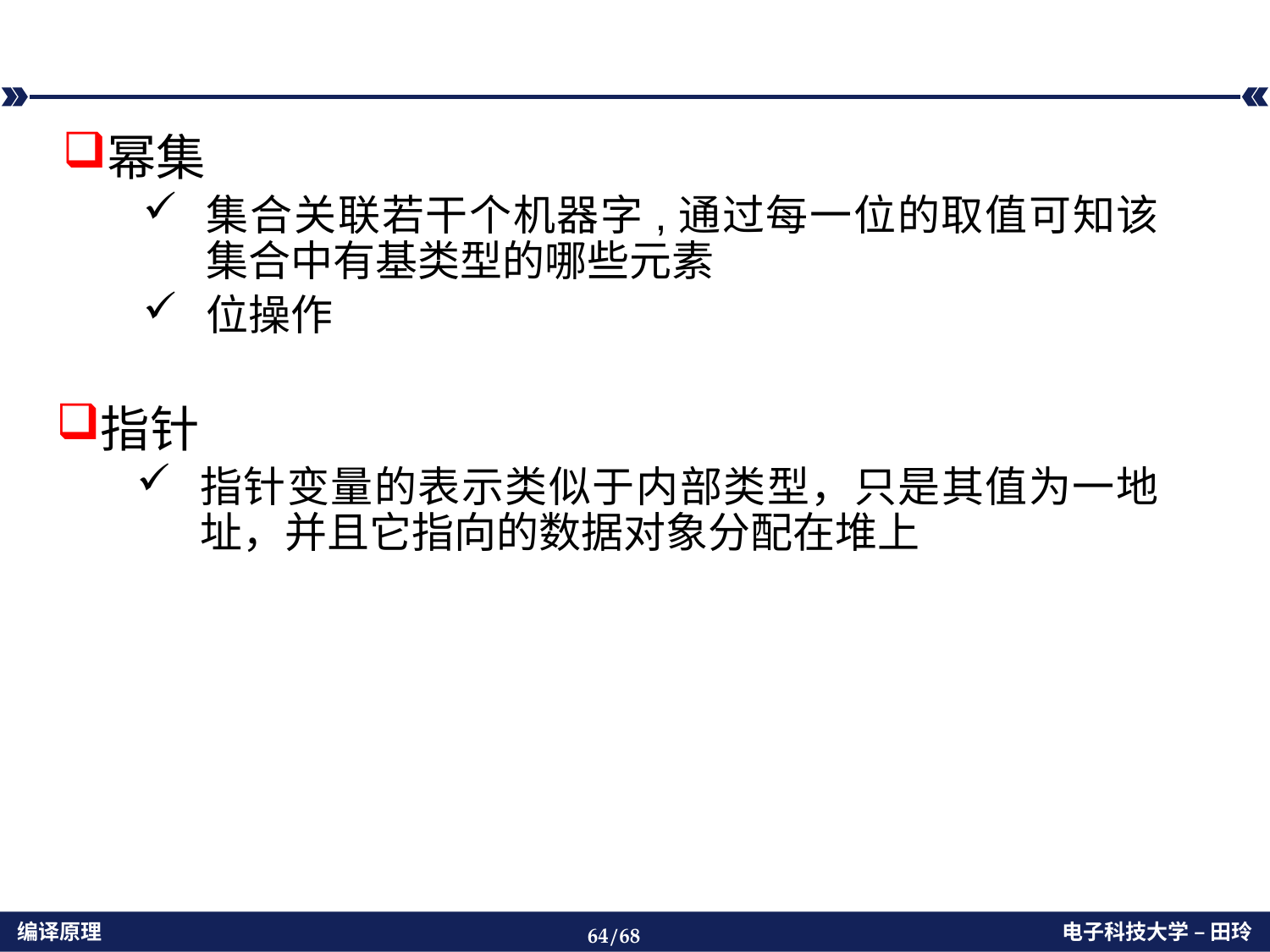

#
幂集
集合关联若干个机器字,通过每一位的取值可知该集合中有基类型的哪些元素
位操作
指针
指针变量的表示类似于内部类型，只是其值为一地址，并且它指向的数据对象分配在堆上